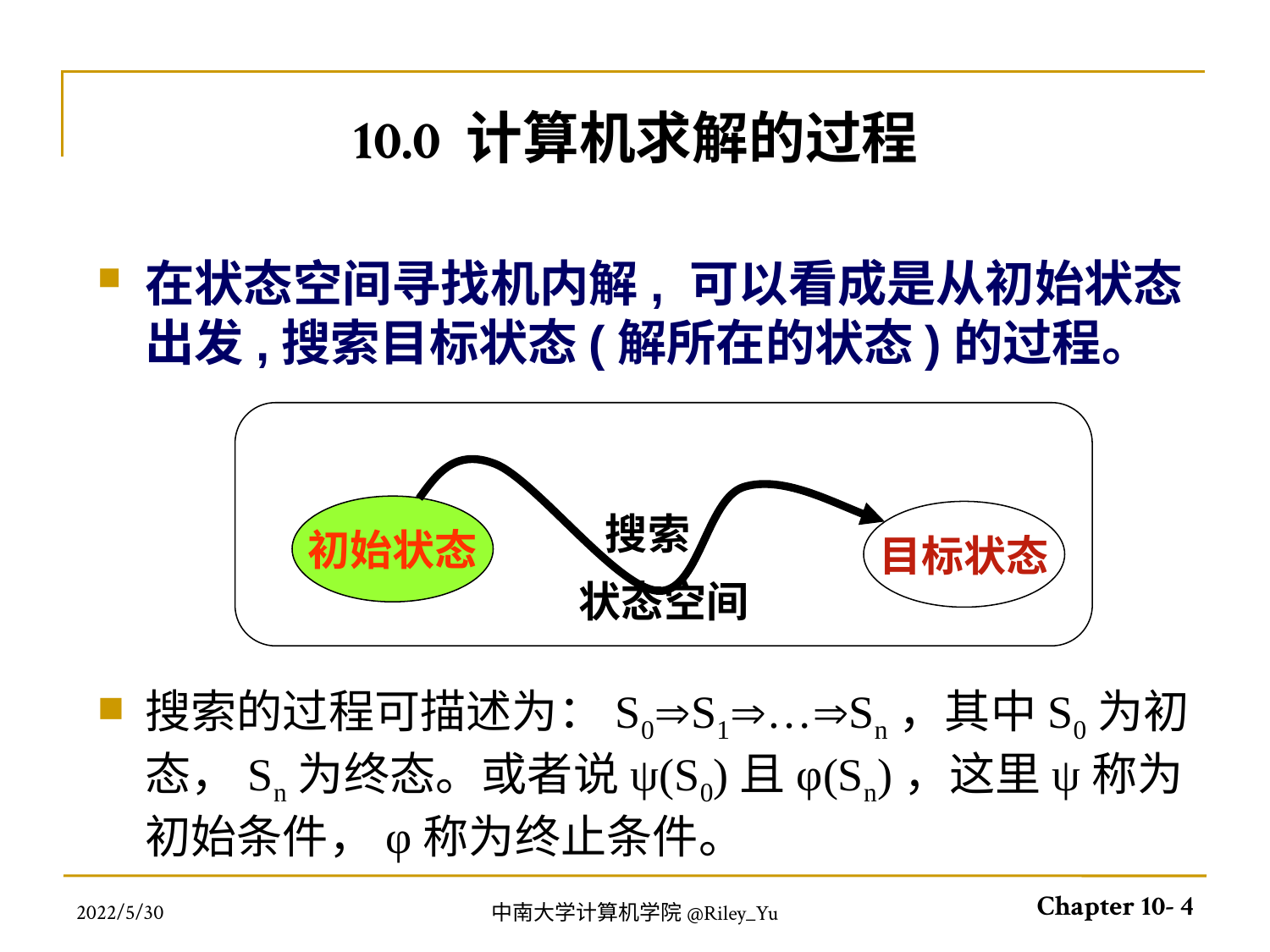

# 10.0 计算机求解的过程
在状态空间寻找机内解, 可以看成是从初始状态出发,搜索目标状态(解所在的状态)的过程。

状态空间

初始状态
搜索
目标状态
搜索的过程可描述为：S0⇒S1⇒…⇒Sn，其中S0为初态，Sn为终态。或者说ψ(S0)且φ(Sn)，这里ψ称为初始条件，φ称为终止条件。
2022/5/30
Chapter 10- 4
中南大学计算机学院@Riley_Yu